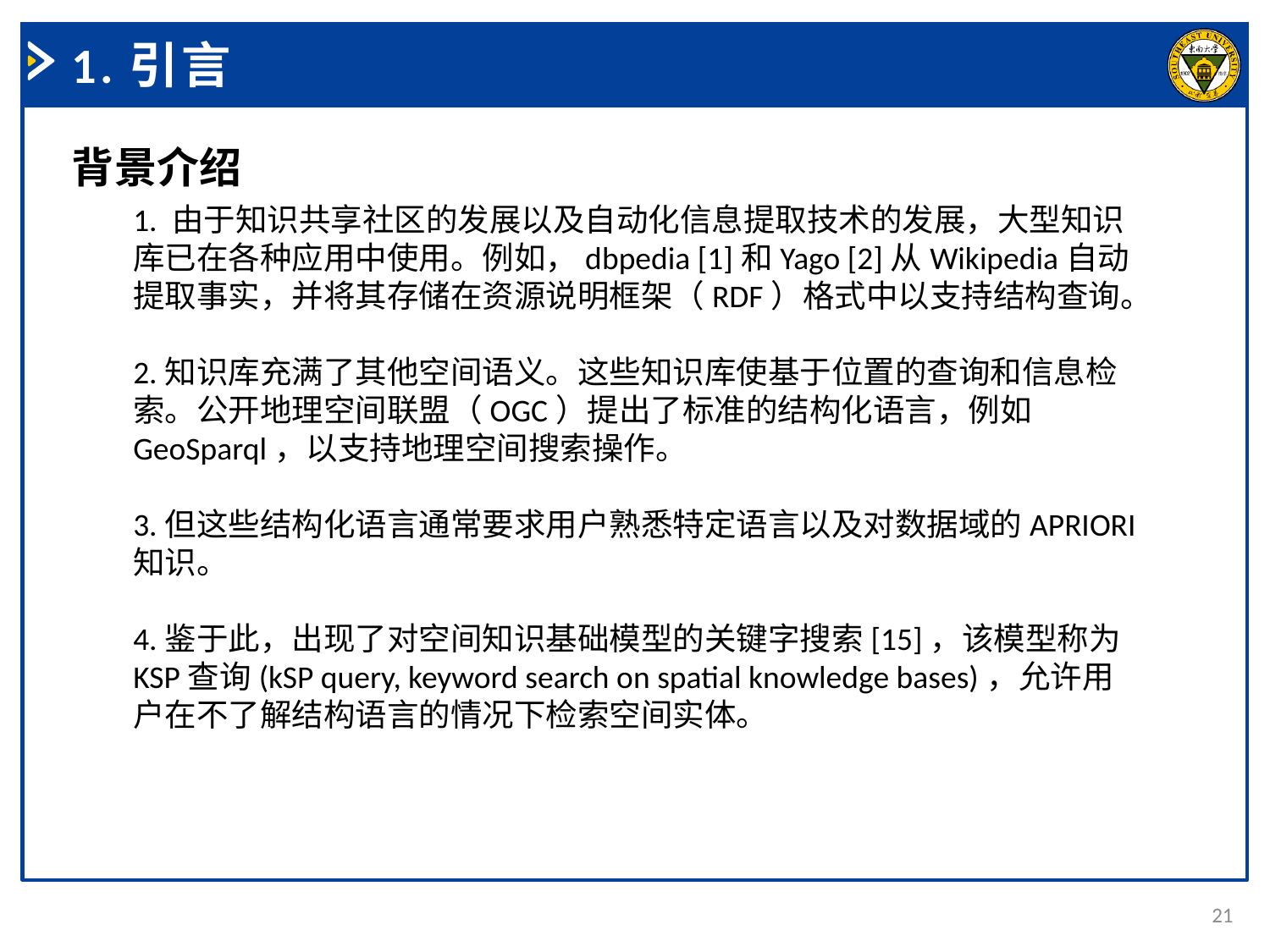

1.引言
背景介绍
1. 由于知识共享社区的发展以及自动化信息提取技术的发展，大型知识库已在各种应用中使用。例如，dbpedia [1]和Yago [2]从Wikipedia自动提取事实，并将其存储在资源说明框架（RDF）格式中以支持结构查询。

2.知识库充满了其他空间语义。这些知识库使基于位置的查询和信息检索。公开地理空间联盟（OGC）提出了标准的结构化语言，例如GeoSparql，以支持地理空间搜索操作。

3.但这些结构化语言通常要求用户熟悉特定语言以及对数据域的APRIORI知识。

4.鉴于此，出现了对空间知识基础模型的关键字搜索[15]，该模型称为KSP查询(kSP query, keyword search on spatial knowledge bases)，允许用户在不了解结构语言的情况下检索空间实体。

21